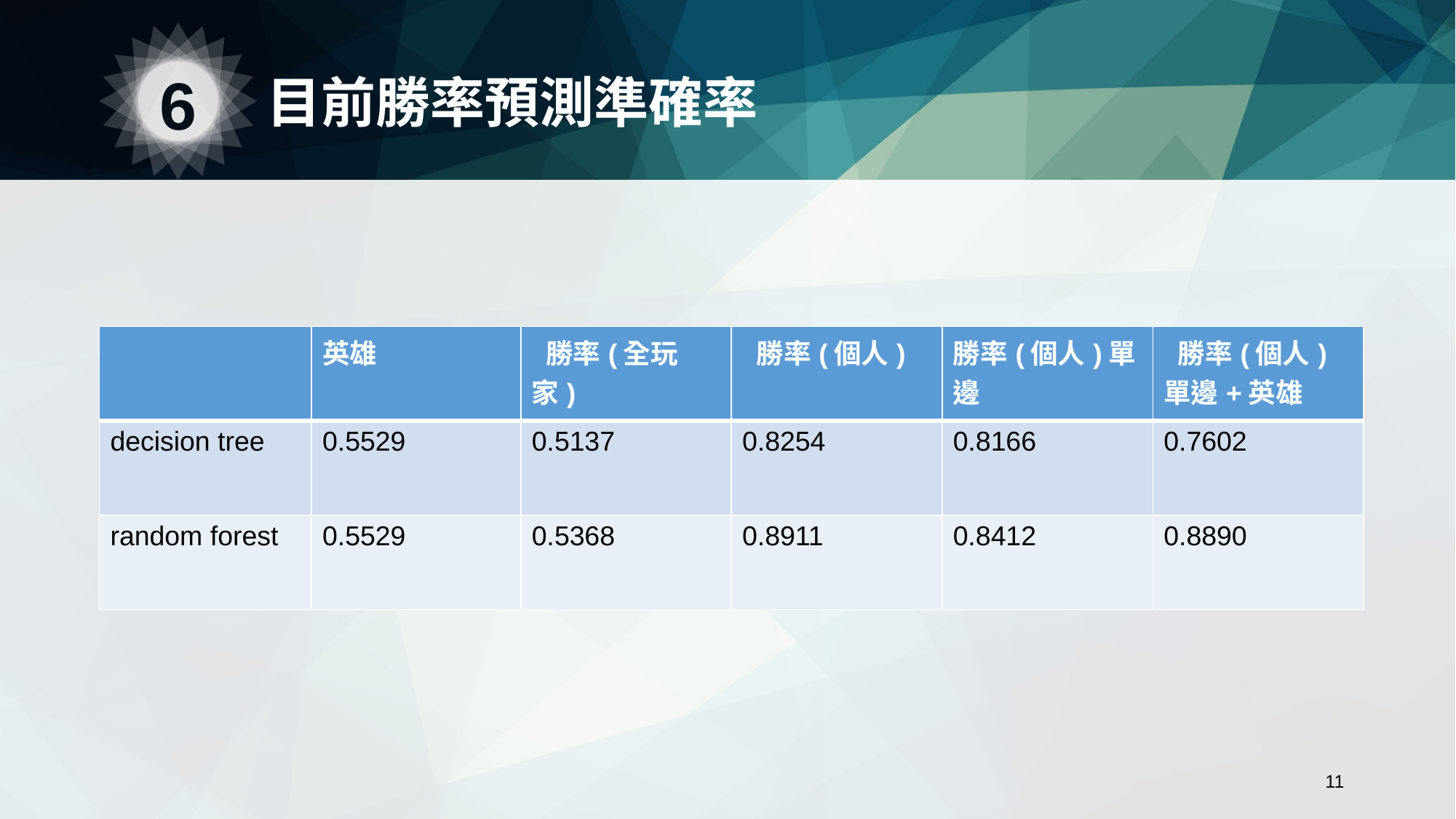

6
目前勝率預測準確率

|  | 英雄 | 勝率(全玩家) | 勝率(個人) | 勝率(個人)單邊 | 勝率(個人)單邊+英雄 |
| --- | --- | --- | --- | --- | --- |
| decision tree | 0.5529 | 0.5137 | 0.8254 | 0.8166 | 0.7602 |
| random forest | 0.5529 | 0.5368 | 0.8911 | 0.8412 | 0.8890 |
11